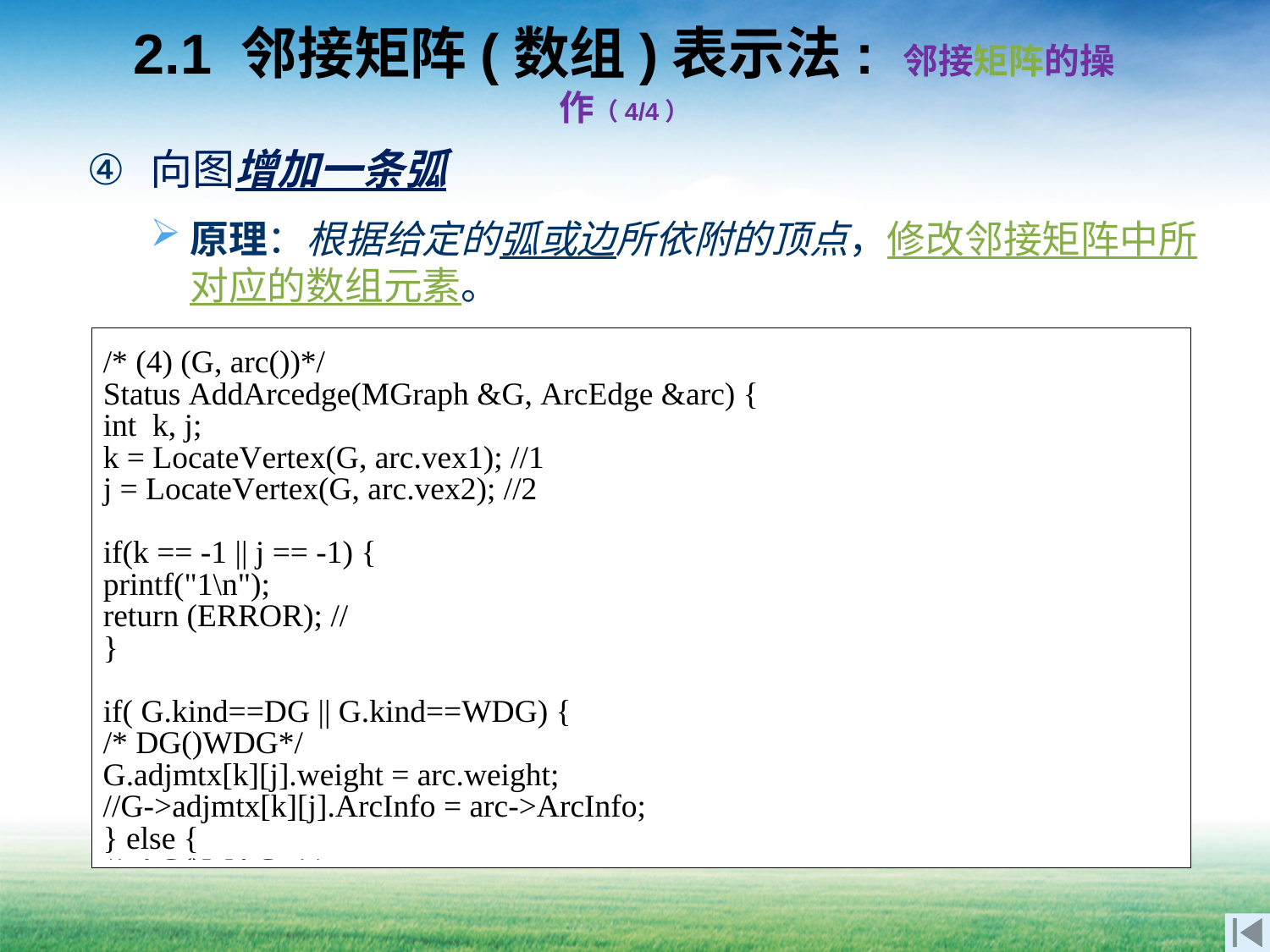

# 2.1 邻接矩阵(数组)表示法: 邻接矩阵的操作（4/4）
向图增加一条弧
原理：根据给定的弧或边所依附的顶点，修改邻接矩阵中所对应的数组元素。